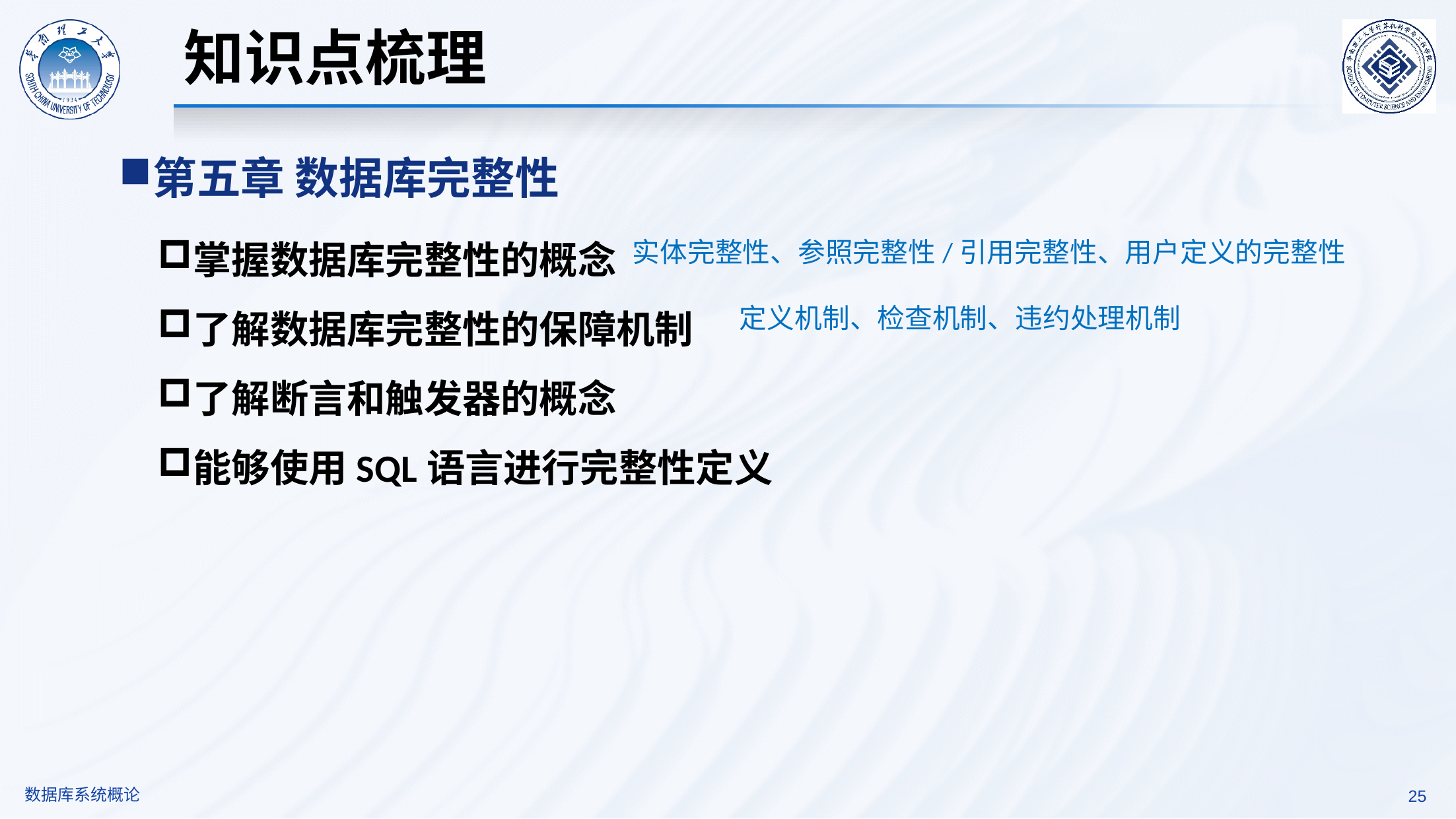

知识点梳理
第五章 数据库完整性
掌握数据库完整性的概念
了解数据库完整性的保障机制
了解断言和触发器的概念
能够使用SQL语言进行完整性定义
实体完整性、参照完整性/引用完整性、用户定义的完整性
定义机制、检查机制、违约处理机制